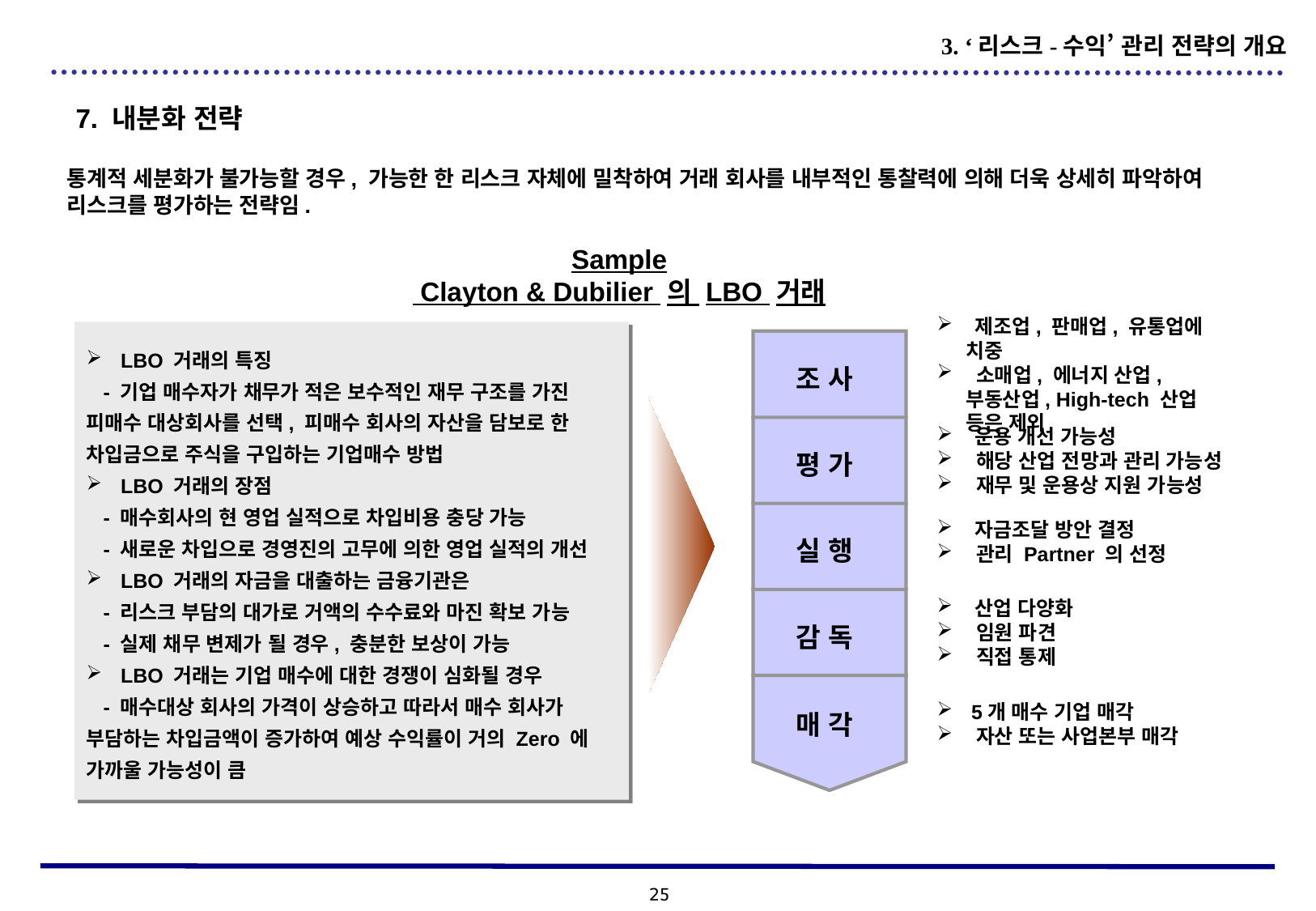

3. ‘리스크-수익’ 관리 전략의 개요
7. 내분화 전략
통계적 세분화가 불가능할 경우, 가능한 한 리스크 자체에 밀착하여 거래 회사를 내부적인 통찰력에 의해 더욱 상세히 파악하여 리스크를 평가하는 전략임.
Sample
 Clayton & Dubilier 의 LBO 거래

 LBO 거래의 특징
   - 기업 매수자가 채무가 적은 보수적인 재무 구조를 가진 피매수 대상회사를 선택, 피매수 회사의 자산을 담보로 한 차입금으로 주식을 구입하는 기업매수 방법
 LBO 거래의 장점
   - 매수회사의 현 영업 실적으로 차입비용 충당 가능
   - 새로운 차입으로 경영진의 고무에 의한 영업 실적의 개선
 LBO 거래의 자금을 대출하는 금융기관은
   - 리스크 부담의 대가로 거액의 수수료와 마진 확보 가능
   - 실제 채무 변제가 될 경우, 충분한 보상이 가능
 LBO 거래는 기업 매수에 대한 경쟁이 심화될 경우
   - 매수대상 회사의 가격이 상승하고 따라서 매수 회사가 부담하는 차입금액이 증가하여 예상 수익률이 거의 Zero 에 가까울 가능성이 큼
 제조업, 판매업, 유통업에 치중
 소매업, 에너지 산업, 부동산업, High-tech 산업 등은 제외
조 사

 운용 개선 가능성
 해당 산업 전망과 관리 가능성
 재무 및 운용상 지원 가능성
평 가

 자금조달 방안 결정
 관리 Partner 의 선정
실 행

 산업 다양화
 임원 파견
 직접 통제
감 독

 5개 매수 기업 매각
 자산 또는 사업본부 매각
매 각